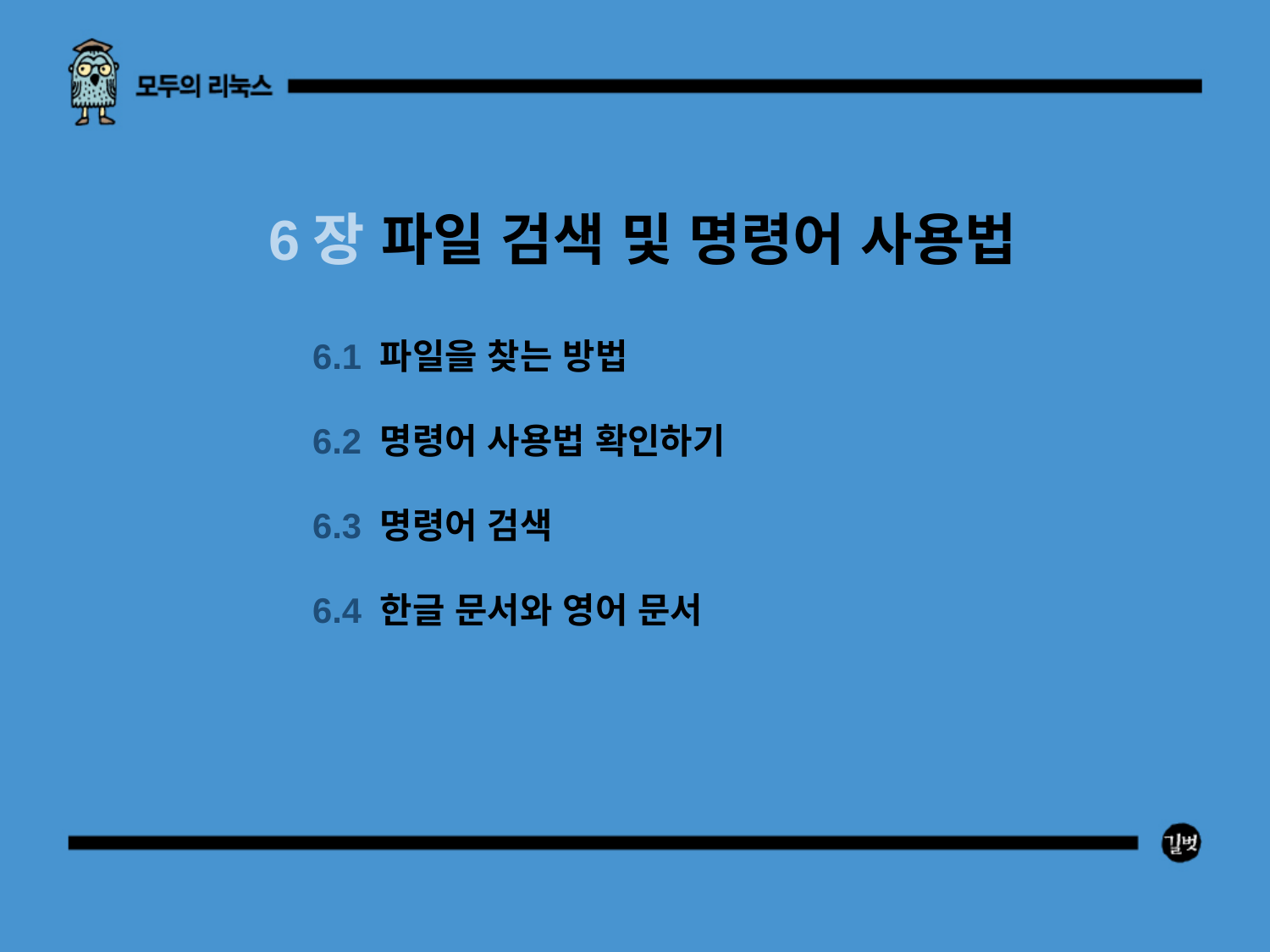

6장 파일 검색 및 명령어 사용법
6.1 파일을 찾는 방법
6.2 명령어 사용법 확인하기
6.3 명령어 검색
6.4 한글 문서와 영어 문서